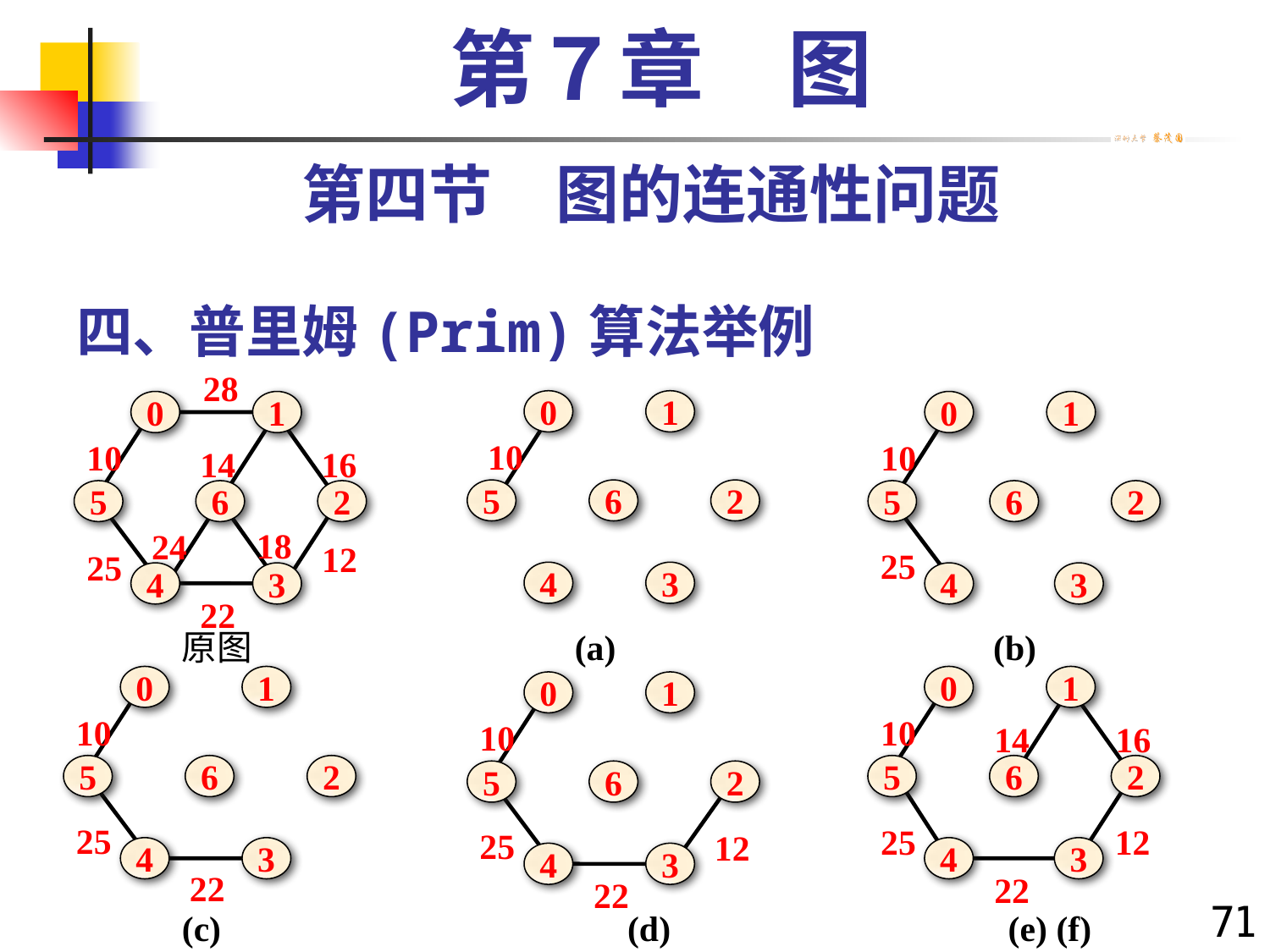

第７章　图
第四节　图的连通性问题
# 四、普里姆(Prim)算法举例
28
0
1

10
14
16
5
6
2

18
24
12
25
4
3

22
0
1
5
6
2
4
3
0
1

10
5
6
2
4
3

10

25
原图                     　　　　 (a)                     　 　　　   (b)
0
1

10
5
6
2

25
4
3
0
1

10
5
6
2

25
12
4
3

22
0
1

10
5
6
2

25
4
3

22

14

16

12

22
71
(c)                       　　　　　 (d)            　　　　         (e) (f)